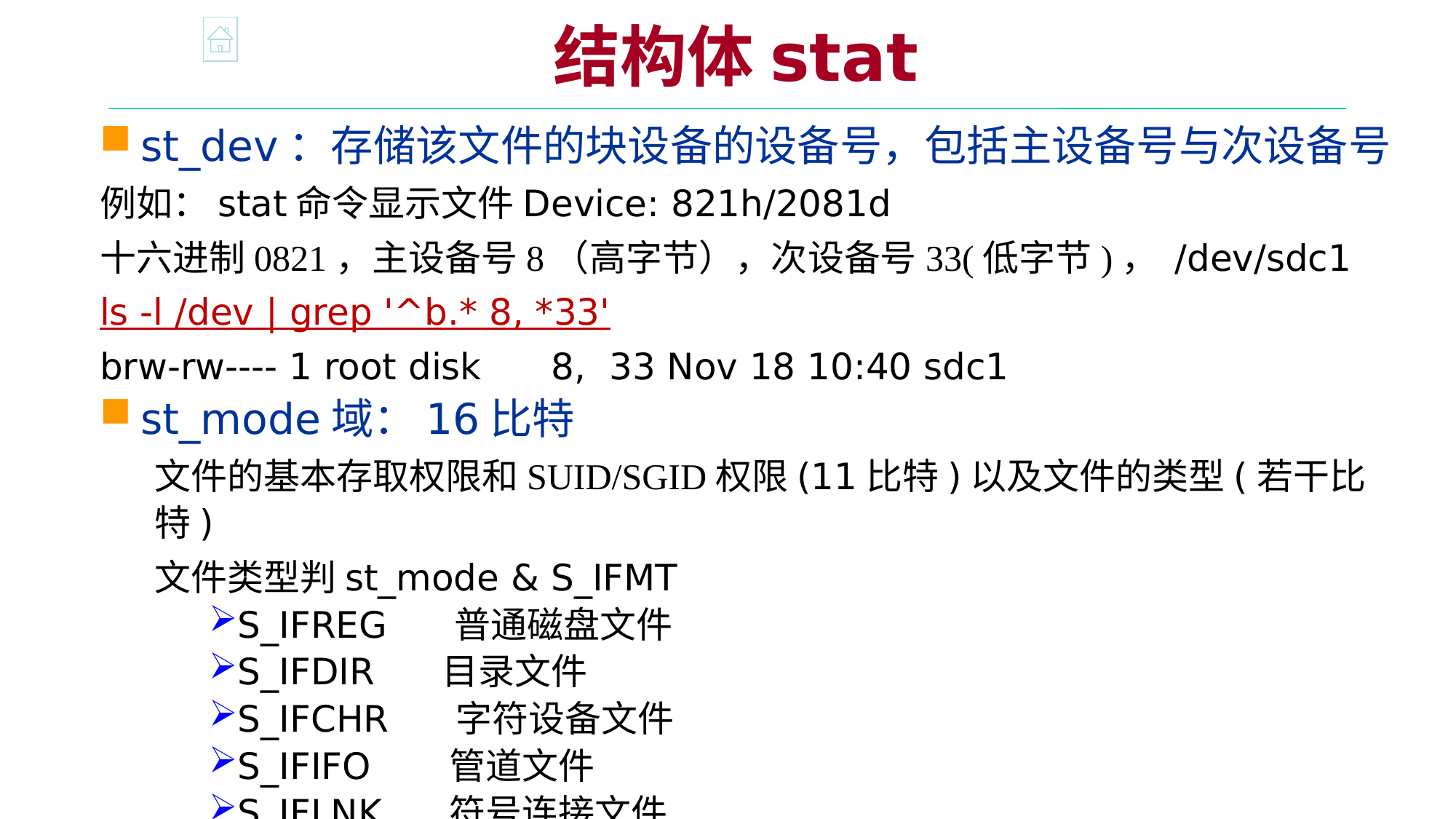

结构体stat

st_dev：存储该文件的块设备的设备号，包括主设备号与次设备号
例如：stat命令显示文件Device: 821h/2081d
十六进制0821，主设备号8（高字节），次设备号33(低字节)， /dev/sdc1
ls -l /dev | grep '^b.* 8, *33'
brw-rw---- 1 root disk      8,  33 Nov 18 10:40 sdc1
st_mode域：16比特
文件的基本存取权限和SUID/SGID权限(11比特)以及文件的类型(若干比特)
文件类型判st_mode & S_IFMT
S_IFREG     普通磁盘文件
S_IFDIR     目录文件
S_IFCHR     字符设备文件
S_IFIFO      管道文件
S_IFLNK     符号连接文件